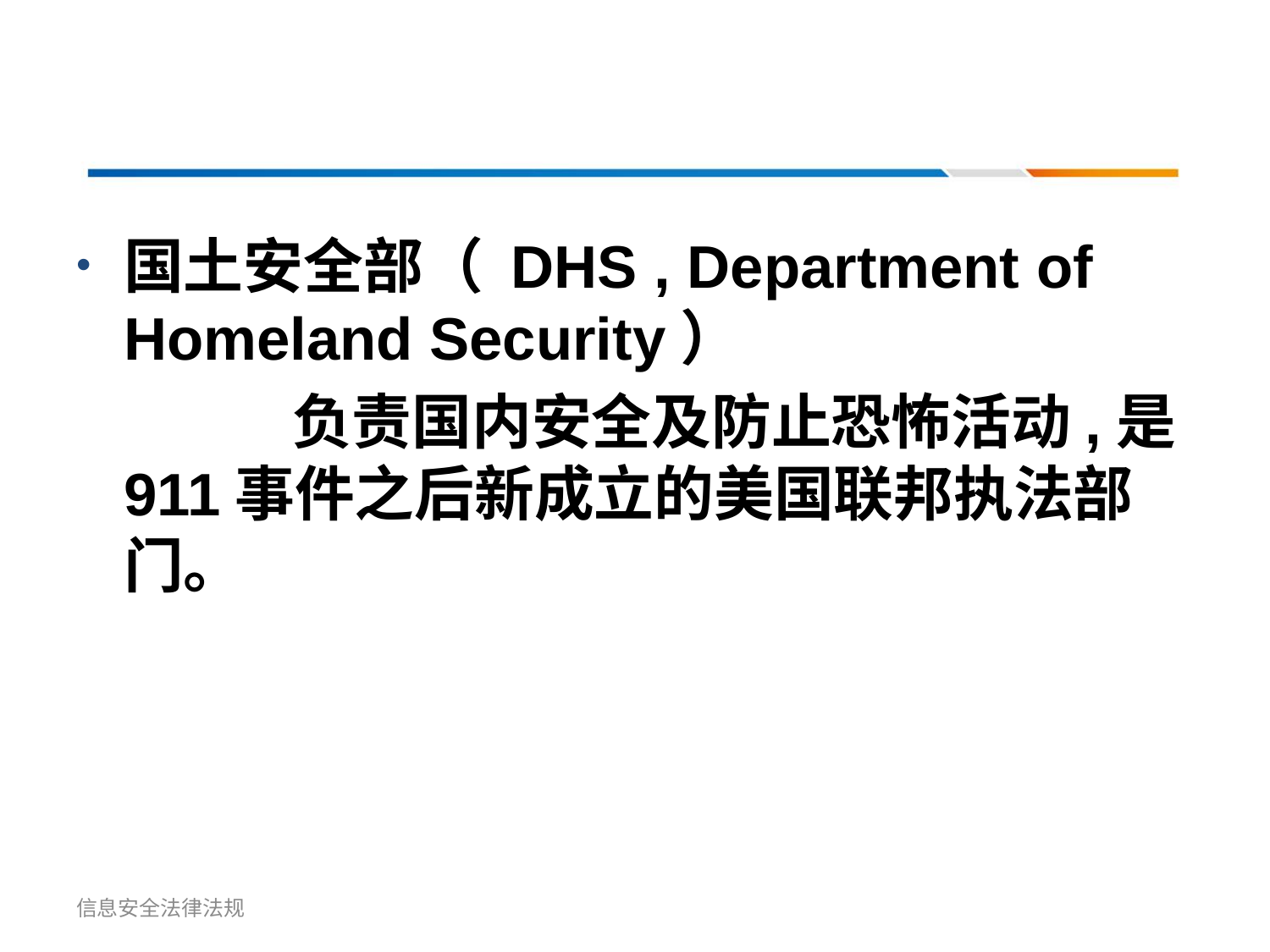

国土安全部（ DHS , Department of Homeland Security）
		  负责国内安全及防止恐怖活动,是911事件之后新成立的美国联邦执法部门。
信息安全法律法规